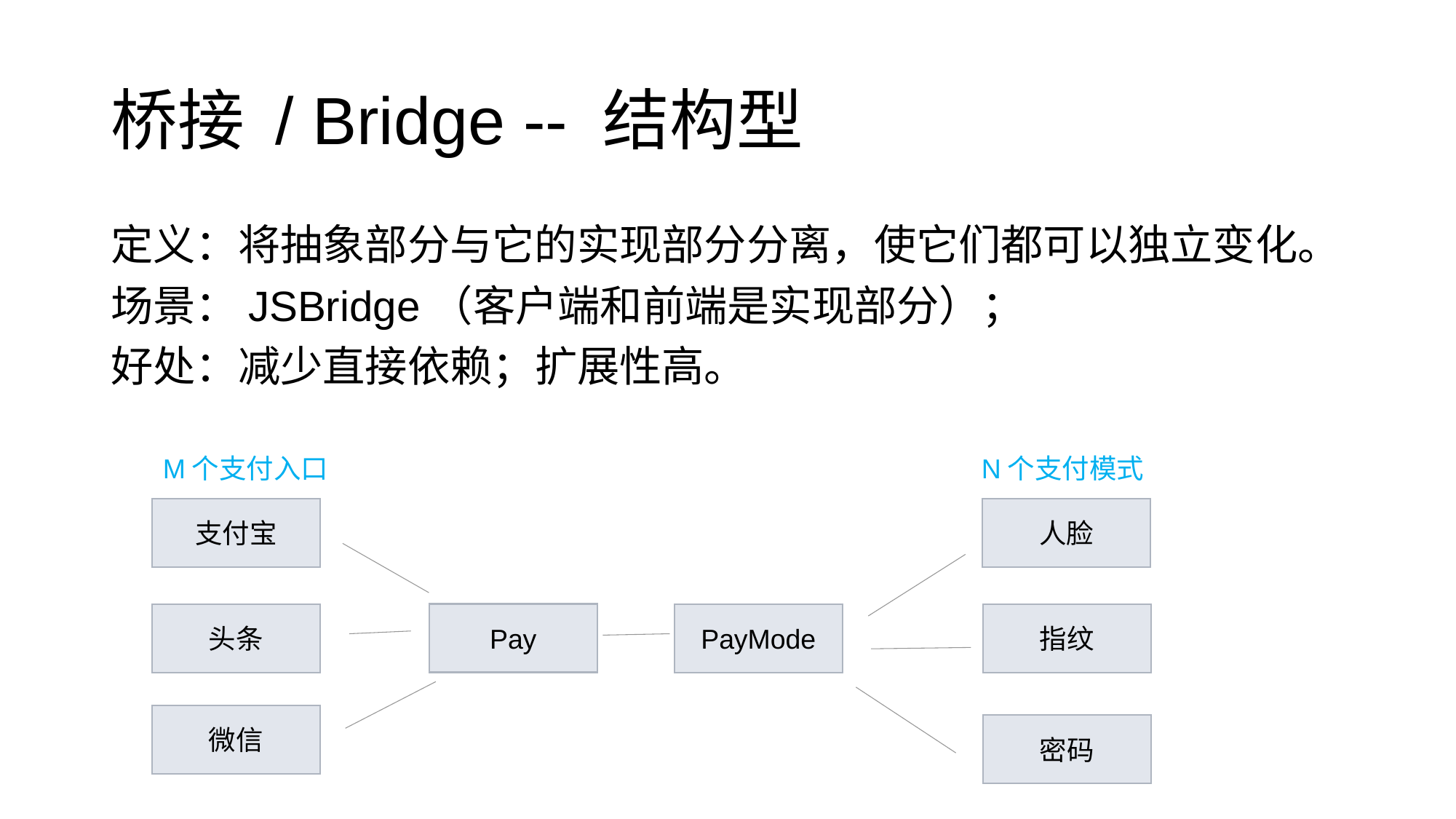

# 桥接 / Bridge -- 结构型
定义：将抽象部分与它的实现部分分离，使它们都可以独立变化。
场景：JSBridge（客户端和前端是实现部分）；
好处：减少直接依赖；扩展性高。

M个支付入口
N个支付模式
支付宝
人脸
Pay
头条
PayMode
指纹
微信
密码